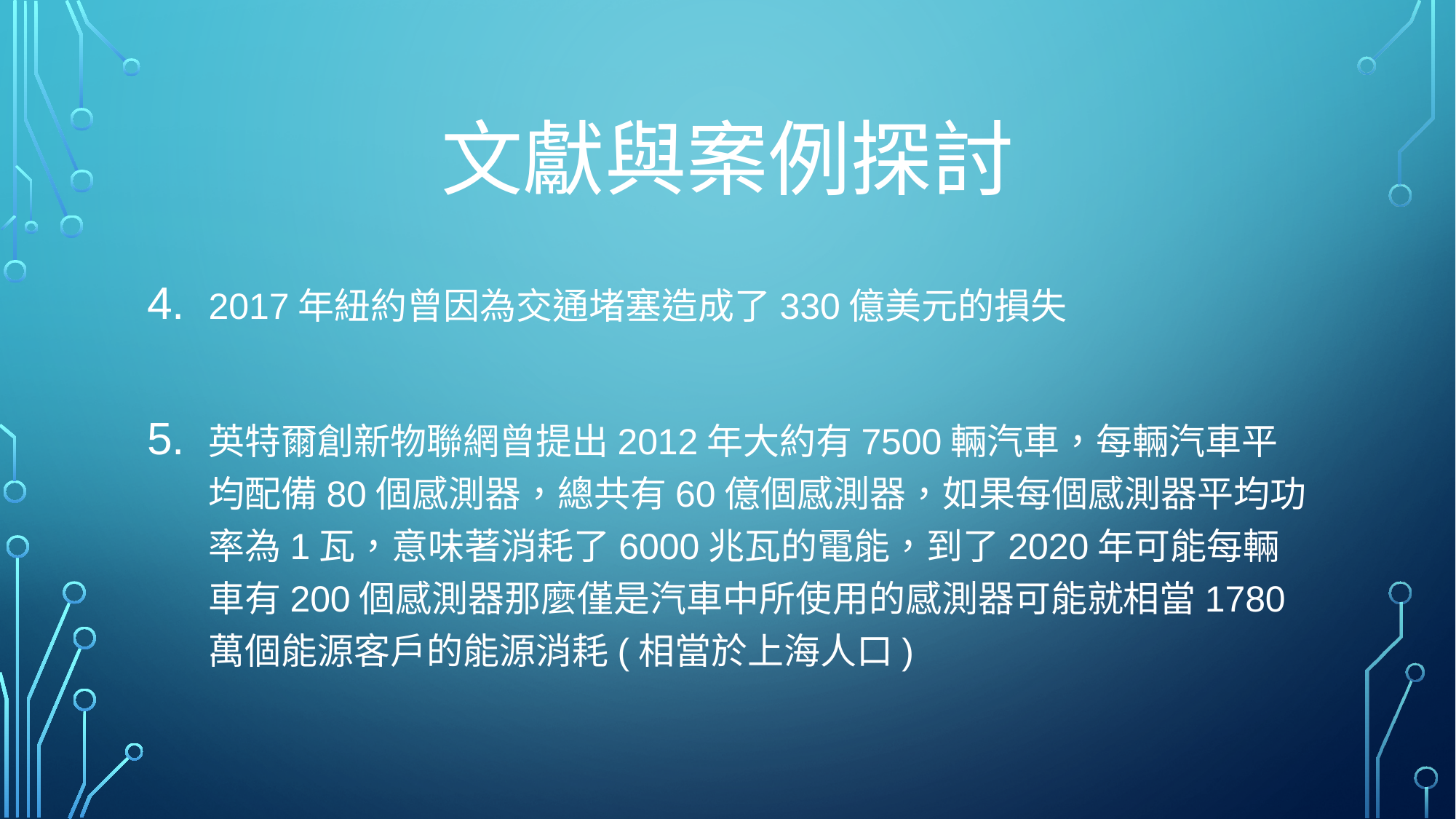

# 文獻與案例探討
2017年紐約曾因為交通堵塞造成了330億美元的損失

英特爾創新物聯網曾提出2012年大約有7500輛汽車，每輛汽車平均配備80個感測器，總共有60億個感測器，如果每個感測器平均功率為1瓦，意味著消耗了6000兆瓦的電能，到了2020年可能每輛車有200個感測器那麼僅是汽車中所使用的感測器可能就相當1780萬個能源客戶的能源消耗(相當於上海人口)